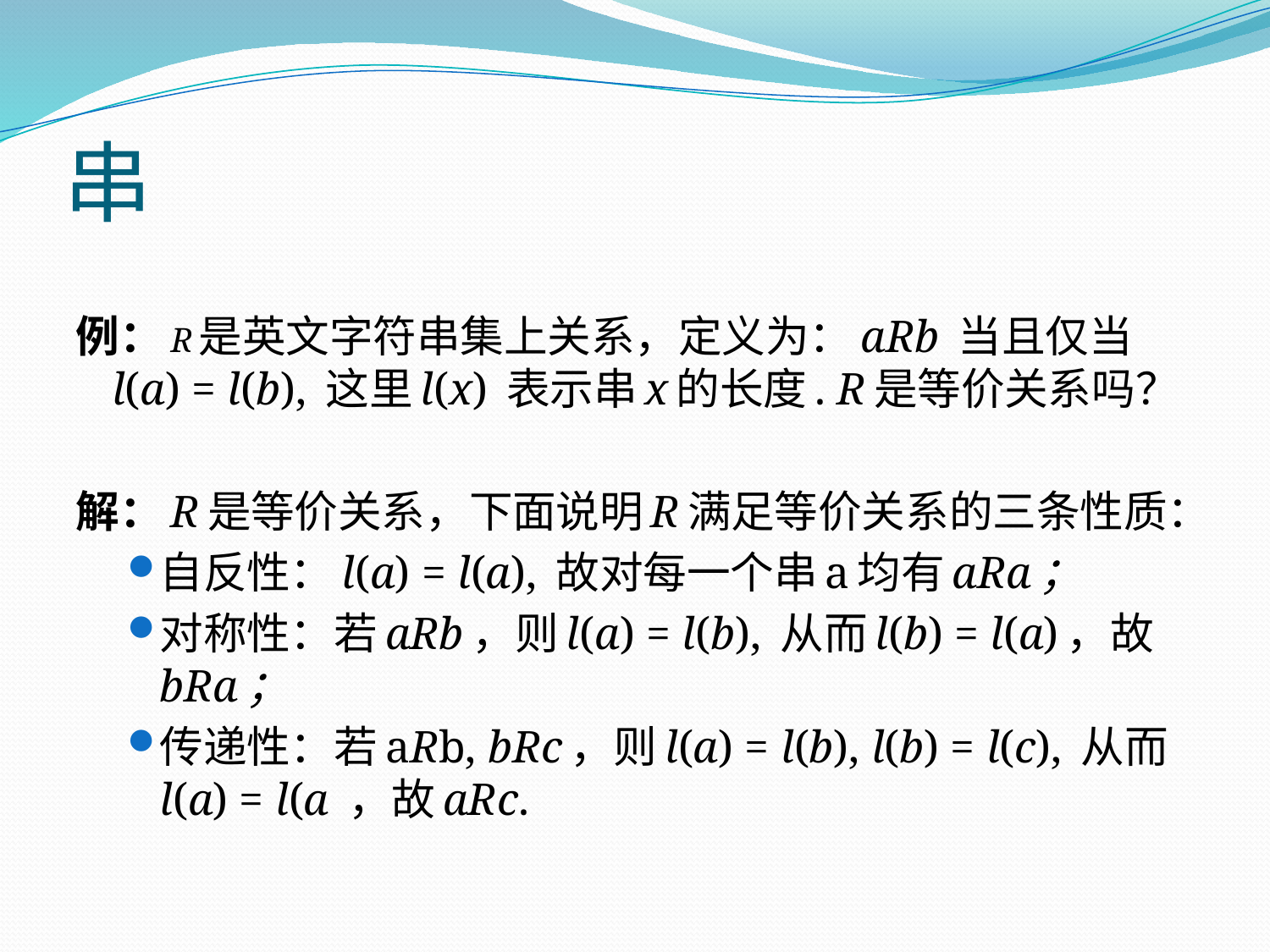

# 串

例：R是英文字符串集上关系，定义为：aRb 当且仅当 l(a) = l(b), 这里l(x) 表示串x的长度. R是等价关系吗？

解：R是等价关系，下面说明R满足等价关系的三条性质：
自反性：l(a) = l(a), 故对每一个串a均有aRa；
对称性：若aRb，则l(a) = l(b), 从而l(b) = l(a)，故bRa；
传递性：若aRb, bRc，则l(a) = l(b), l(b) = l(c), 从而l(a) = l(a ，故aRc.